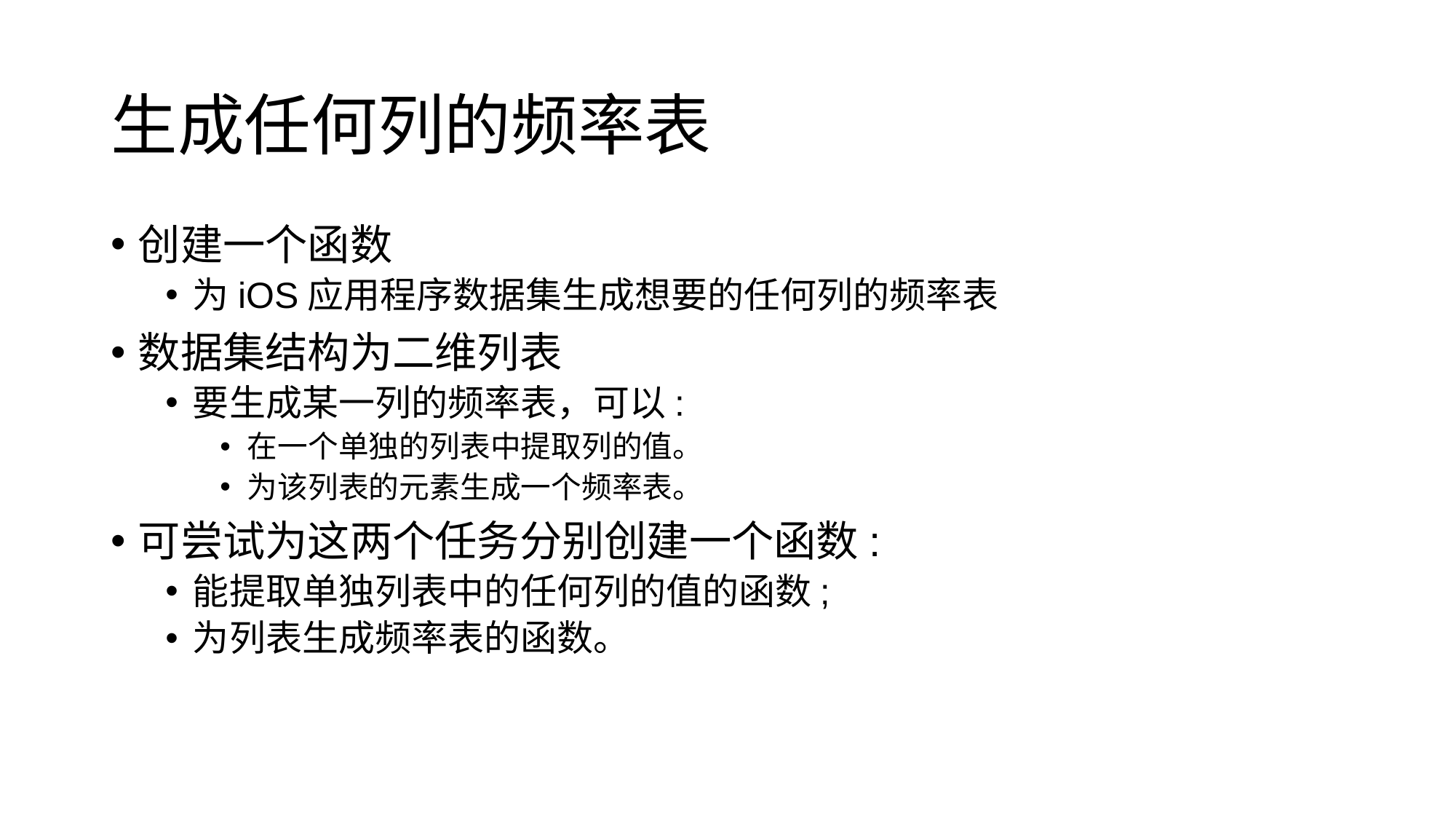

# 生成任何列的频率表
创建一个函数
为iOS应用程序数据集生成想要的任何列的频率表
数据集结构为二维列表
要生成某一列的频率表，可以:
在一个单独的列表中提取列的值。
为该列表的元素生成一个频率表。
可尝试为这两个任务分别创建一个函数:
能提取单独列表中的任何列的值的函数;
为列表生成频率表的函数。